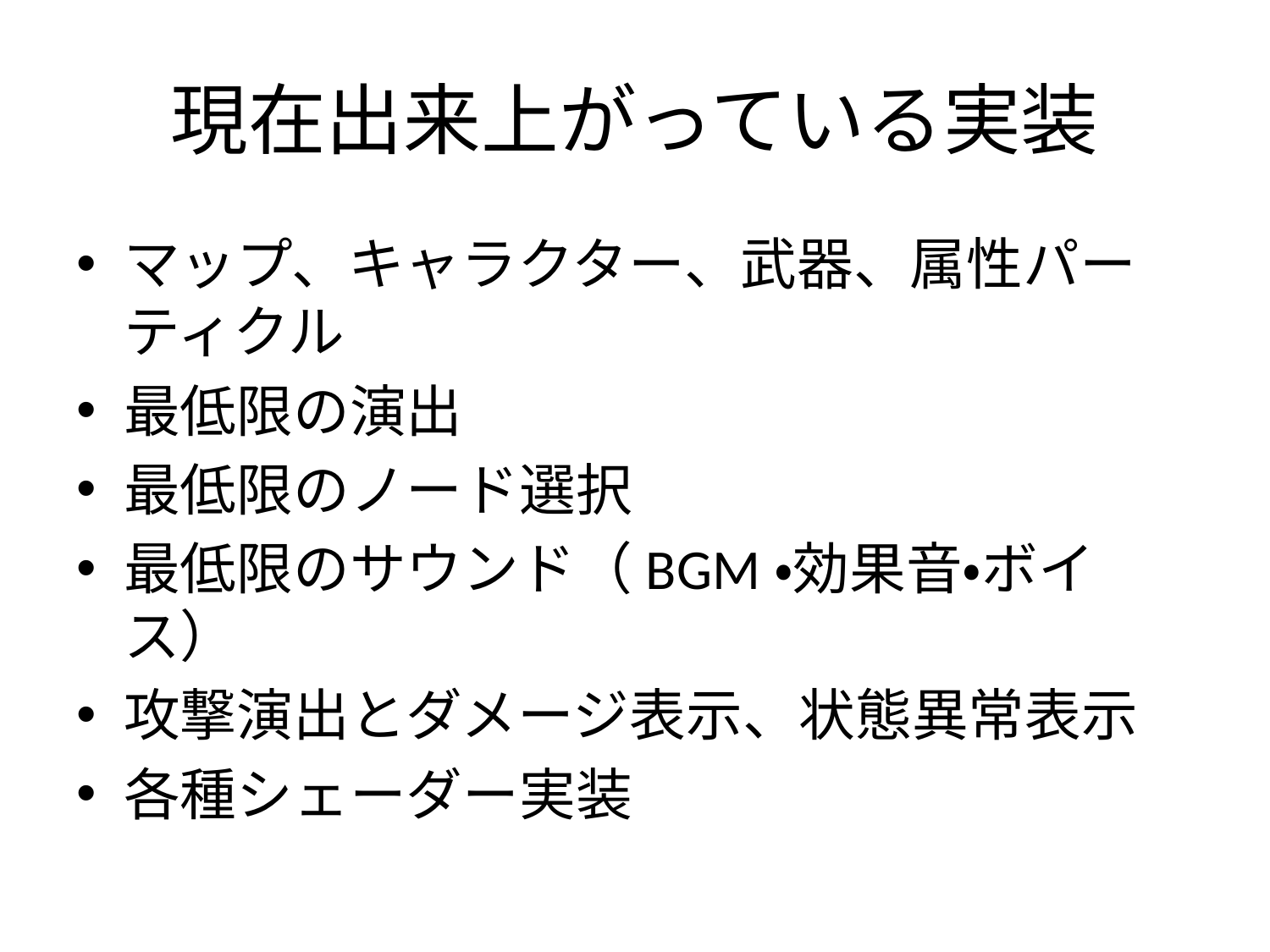

# 現在出来上がっている実装
マップ、キャラクター、武器、属性パーティクル
最低限の演出
最低限のノード選択
最低限のサウンド（BGM・効果音・ボイス）
攻撃演出とダメージ表示、状態異常表示
各種シェーダー実装